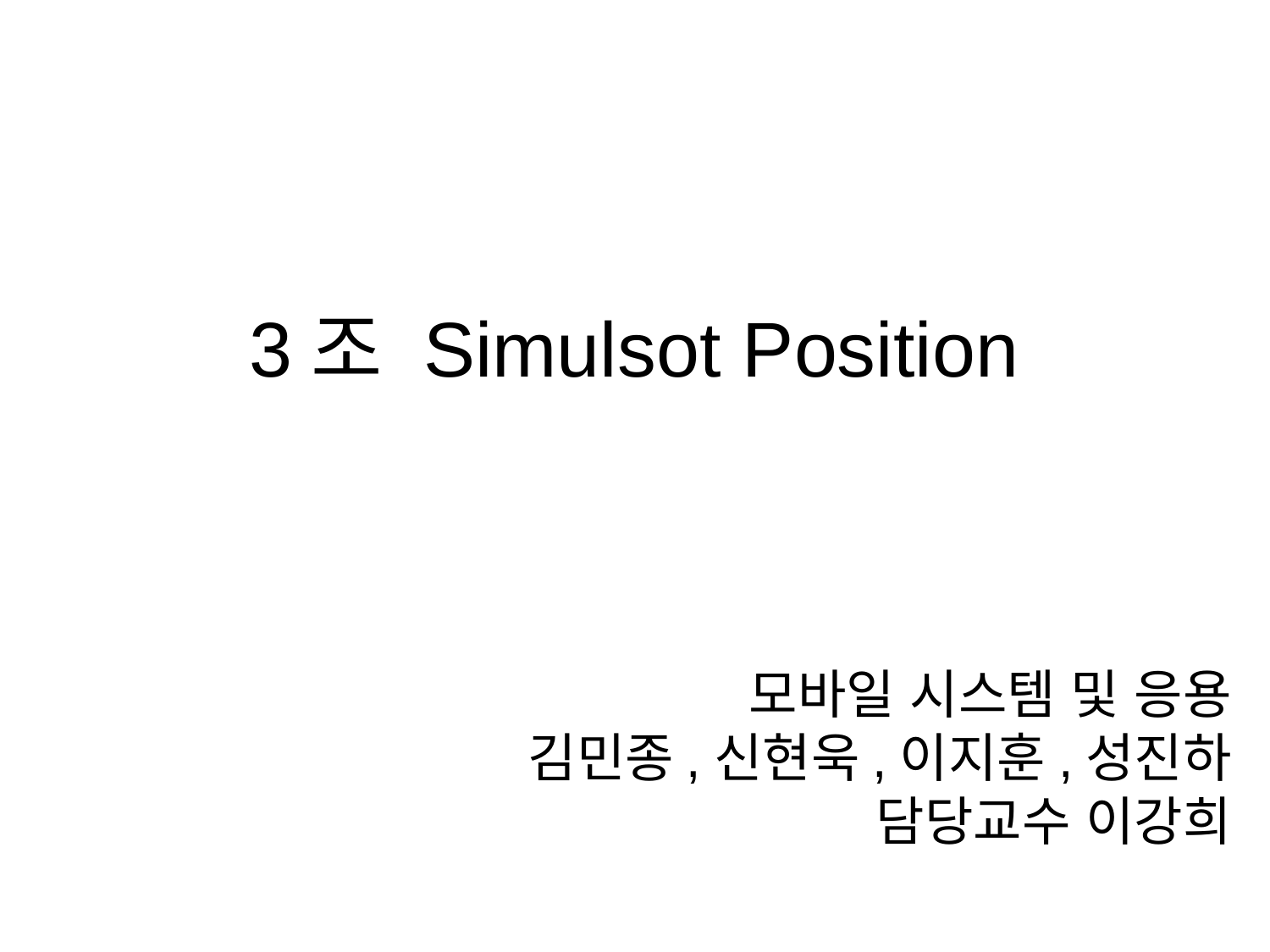

# 3조 Simulsot Position

모바일 시스템 및 응용
김민종,신현욱,이지훈,성진하
담당교수 이강희